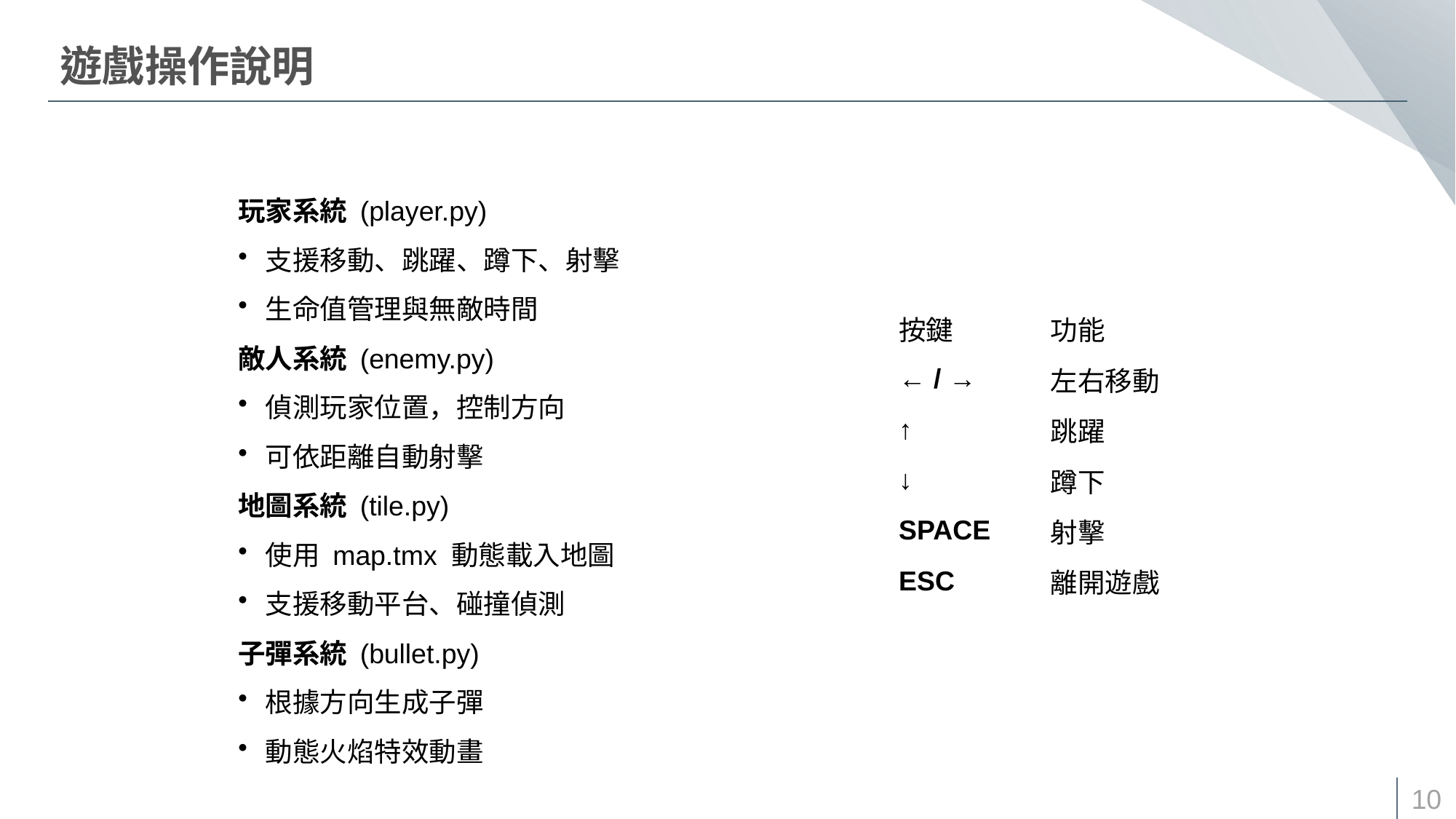

遊戲操作說明
玩家系統 (player.py)
支援移動、跳躍、蹲下、射擊
生命值管理與無敵時間
敵人系統 (enemy.py)
偵測玩家位置，控制方向
可依距離自動射擊
地圖系統 (tile.py)
使用 map.tmx 動態載入地圖
支援移動平台、碰撞偵測
子彈系統 (bullet.py)
根據方向生成子彈
動態火焰特效動畫
| 按鍵 | 功能 |
| --- | --- |
| ← / → | 左右移動 |
| ↑ | 跳躍 |
| ↓ | 蹲下 |
| SPACE | 射擊 |
| ESC | 離開遊戲 |
10